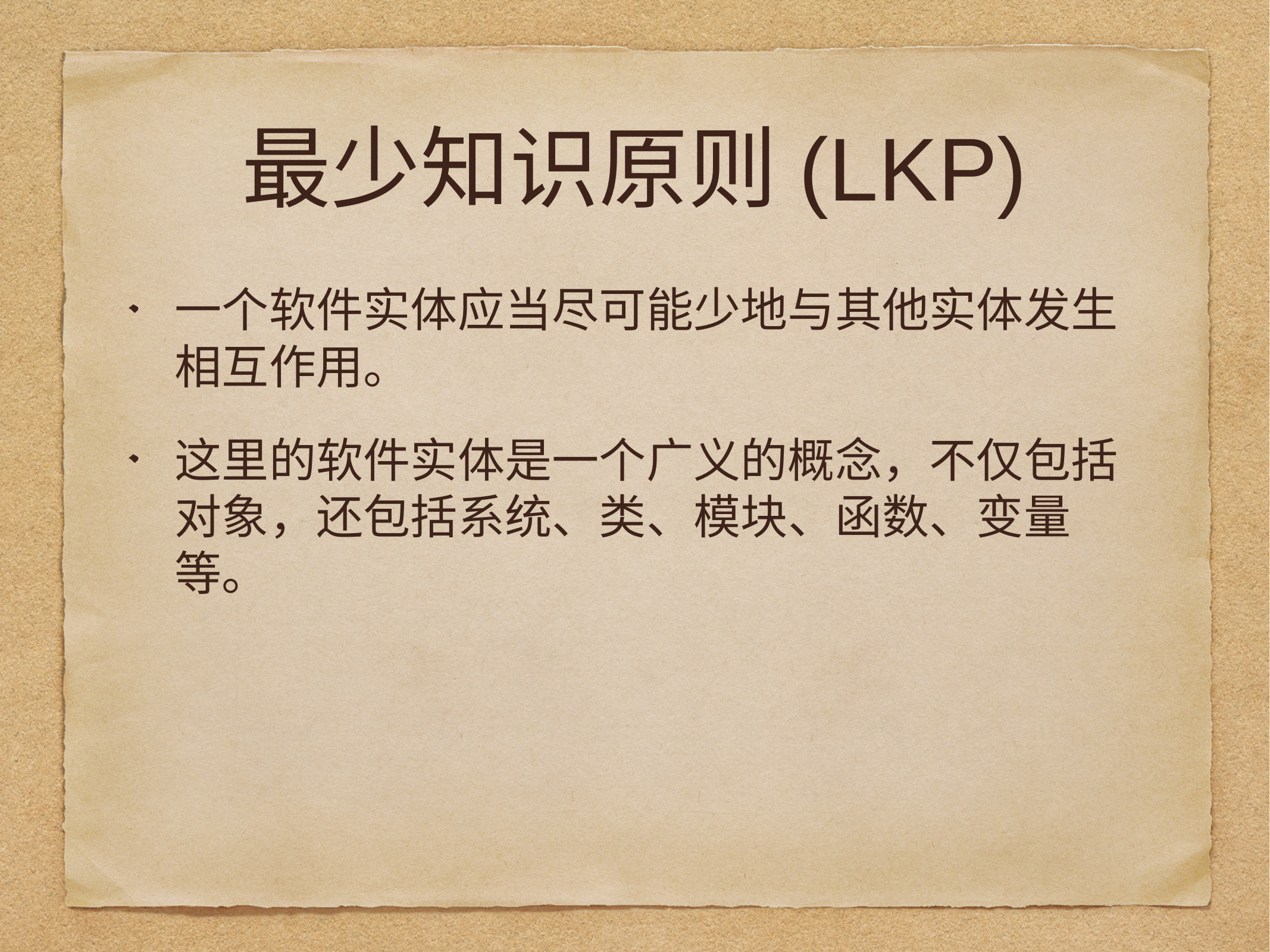

# 最少知识原则(LKP)
一个软件实体应当尽可能少地与其他实体发生相互作用。
这里的软件实体是一个广义的概念，不仅包括对象，还包括系统、类、模块、函数、变量等。